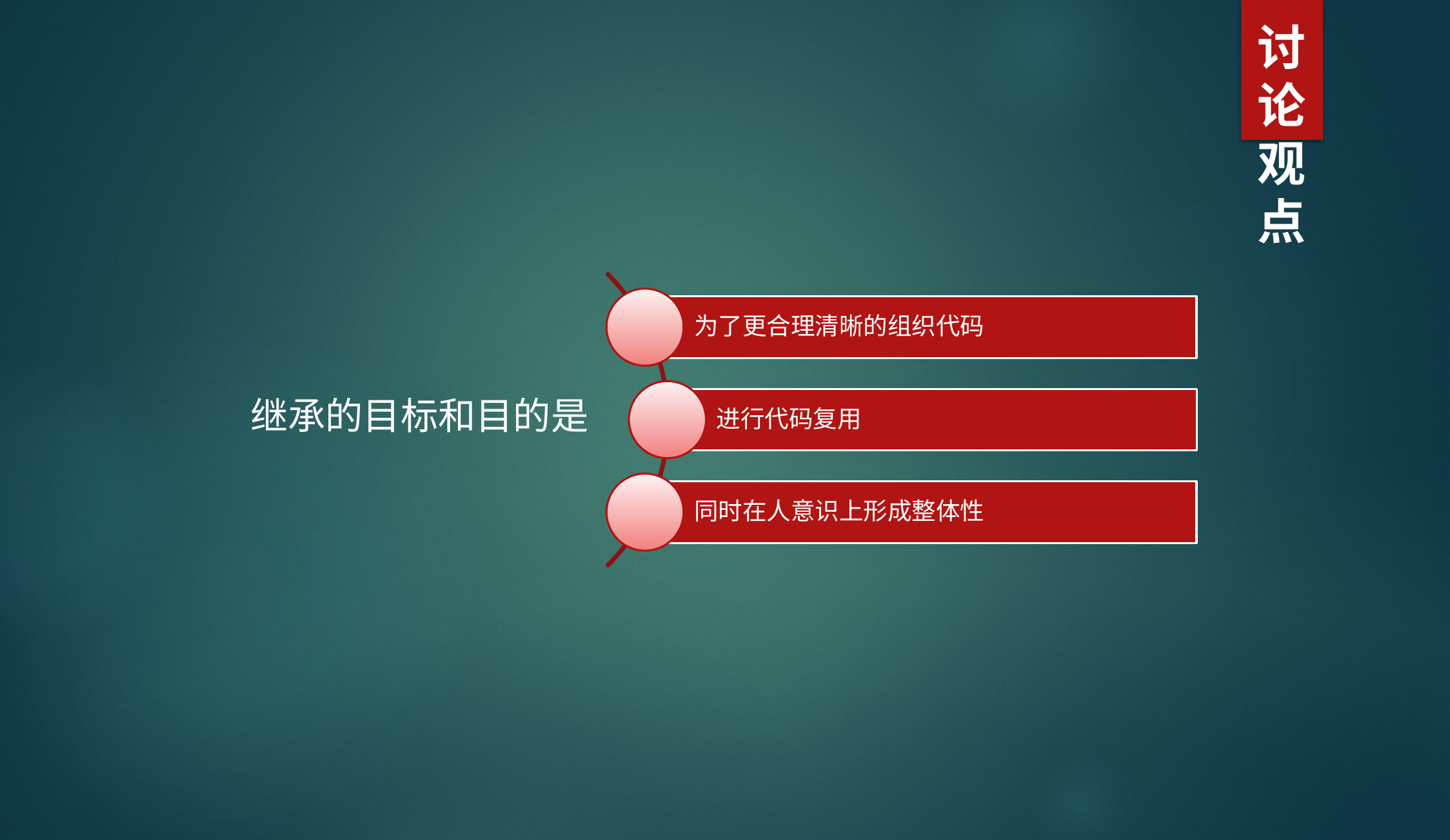

讨
论
观
点

为了更合理清晰的组织代码

继承的目标和目的是

进行代码复用

同时在人意识上形成整体性